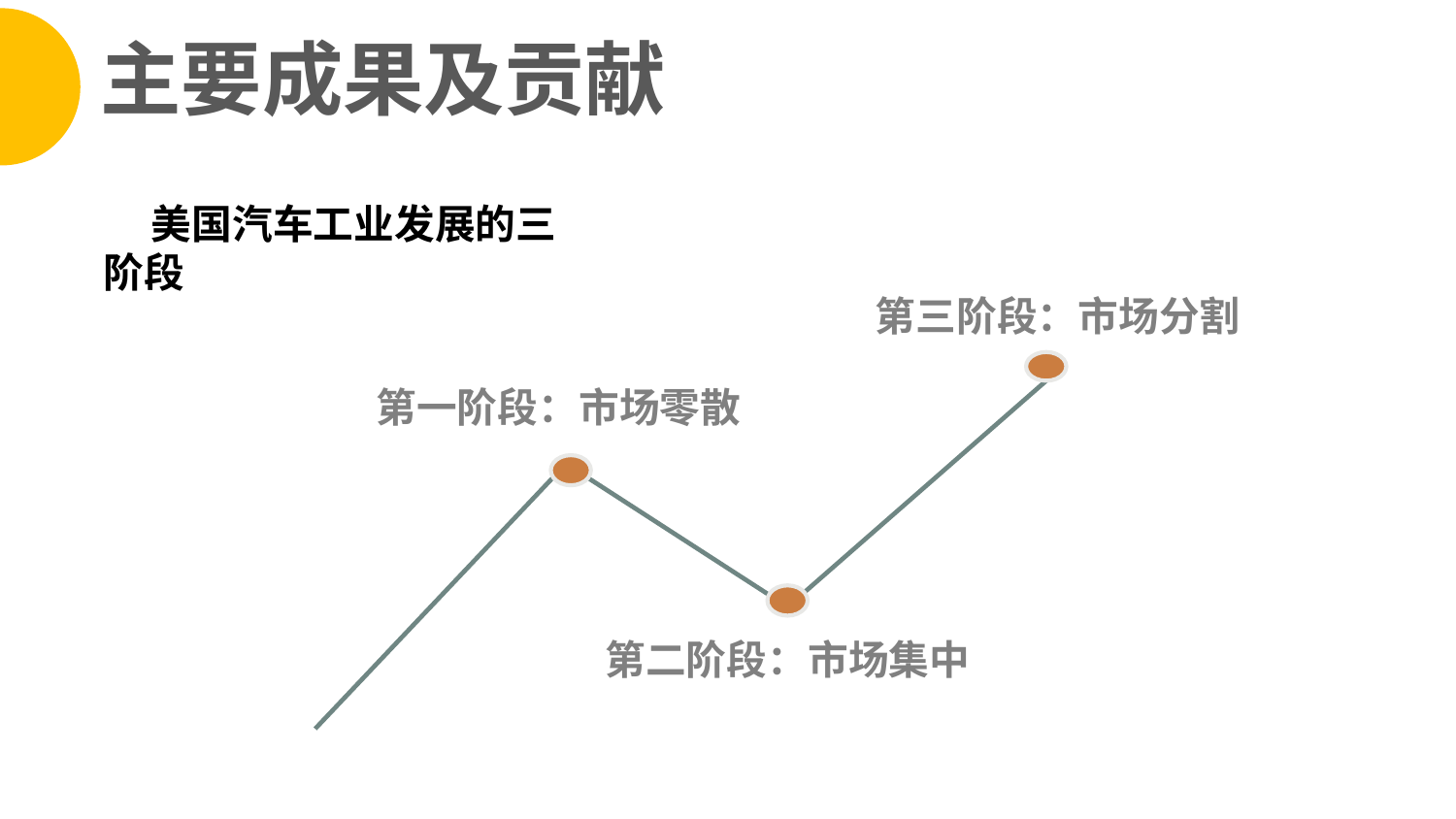

主要成果及贡献
美国汽车工业发展的三阶段
第三阶段：市场分割

第一阶段：市场零散

第二阶段：市场集中